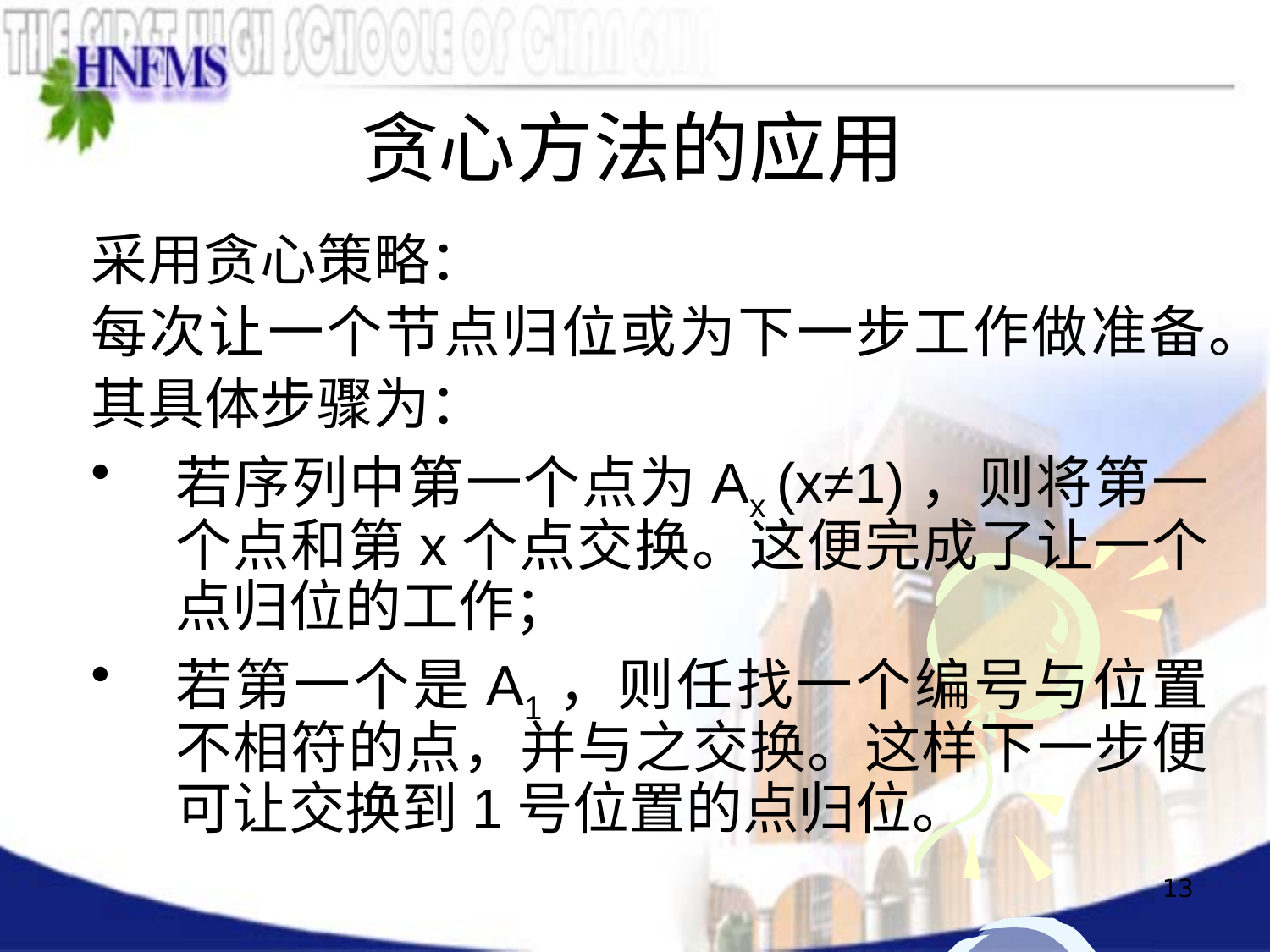

# 贪心方法的应用
采用贪心策略：
每次让一个节点归位或为下一步工作做准备。
其具体步骤为：
若序列中第一个点为Ax (x≠1)，则将第一个点和第x个点交换。这便完成了让一个点归位的工作；
若第一个是A1，则任找一个编号与位置不相符的点，并与之交换。这样下一步便可让交换到1号位置的点归位。
13